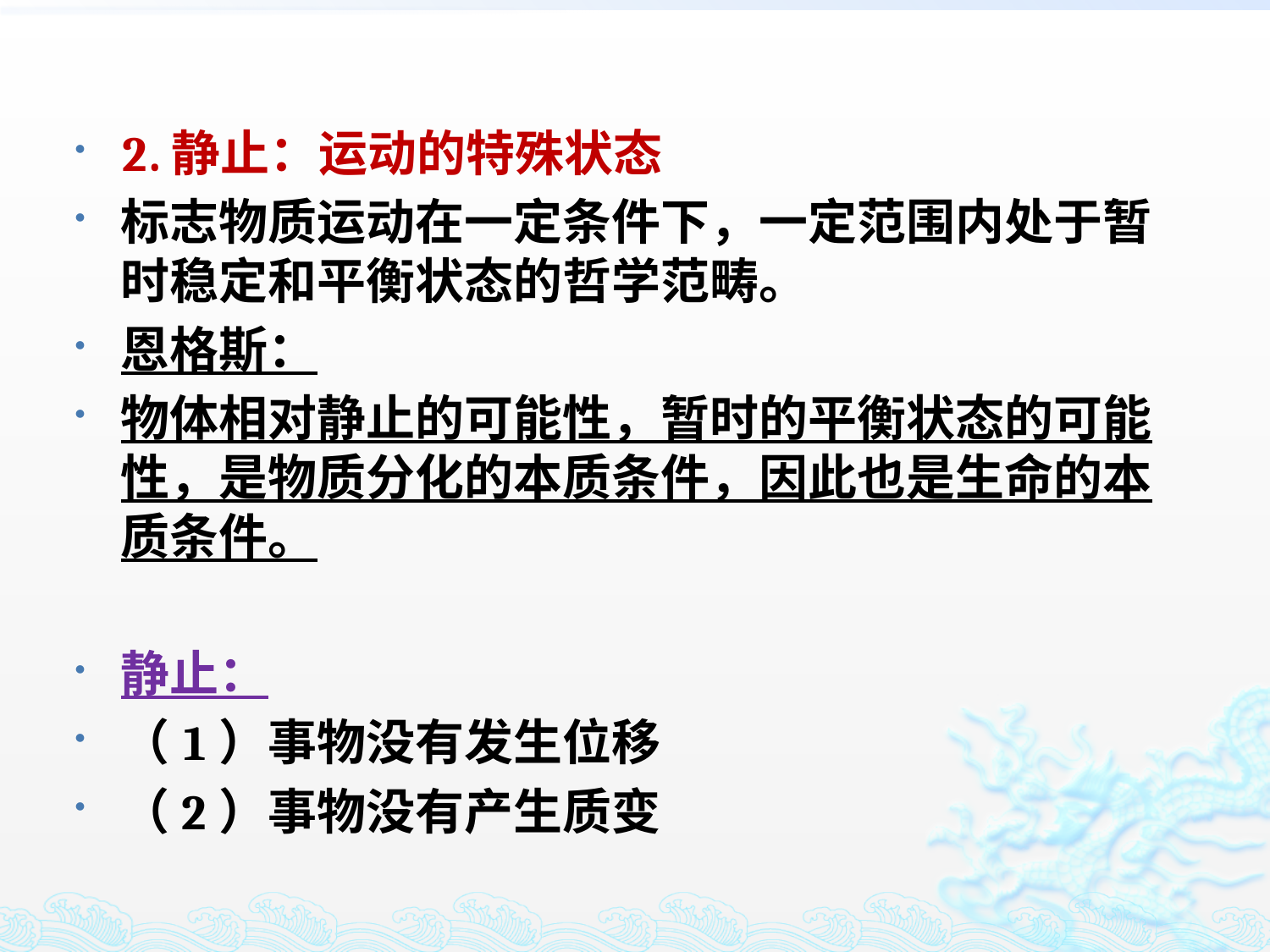

2.静止：运动的特殊状态
标志物质运动在一定条件下，一定范围内处于暂时稳定和平衡状态的哲学范畴。
恩格斯：
物体相对静止的可能性，暂时的平衡状态的可能性，是物质分化的本质条件，因此也是生命的本质条件。

静止：
（1）事物没有发生位移
（2）事物没有产生质变